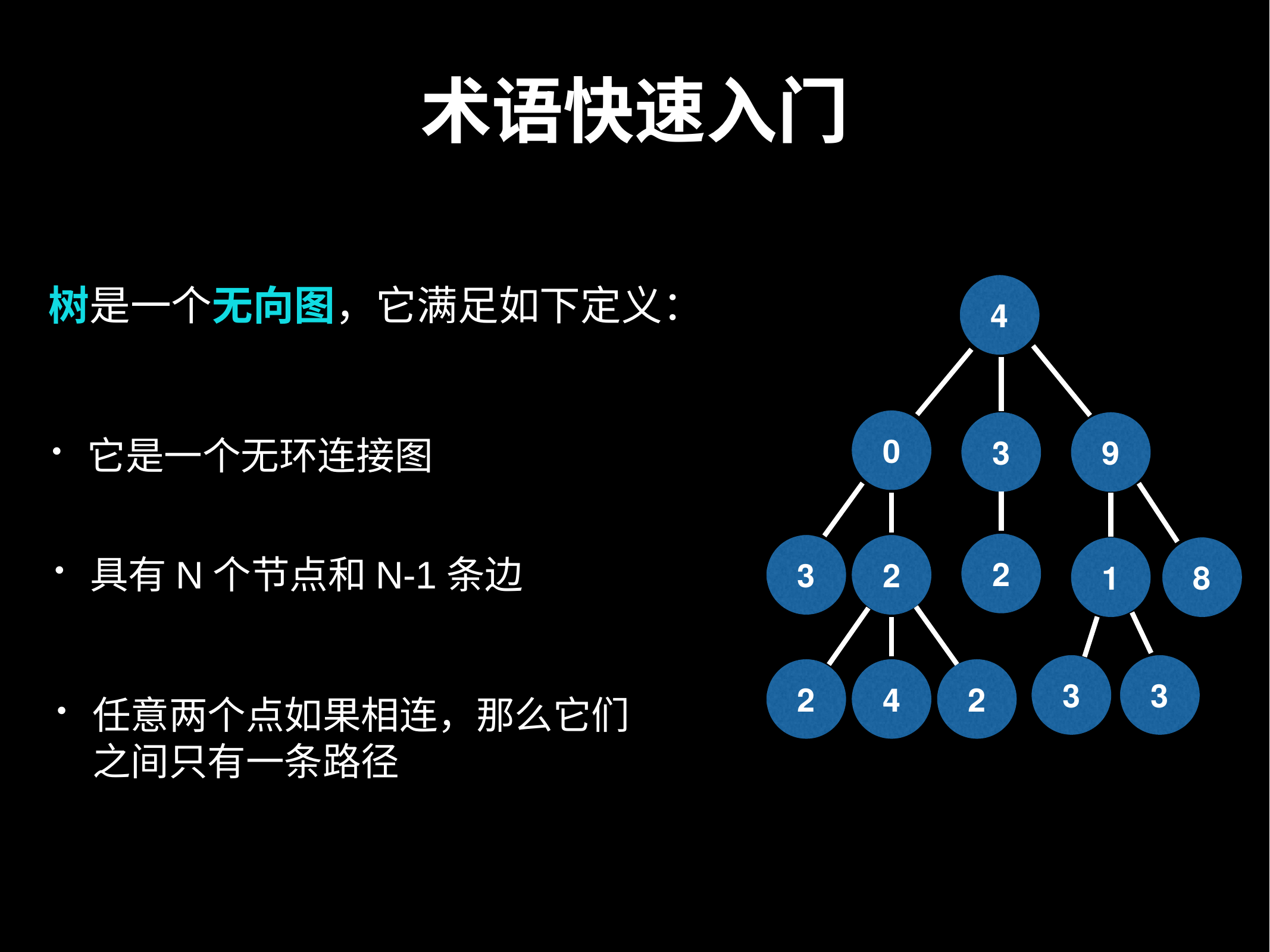

# 术语快速入门
树是一个无向图，它满足如下定义：
4

0
3
9
它是一个无环连接图

2
3
2
1
8
具有N个节点和N-1条边

3
3
2
4
2
任意两个点如果相连，那么它们之间只有一条路径